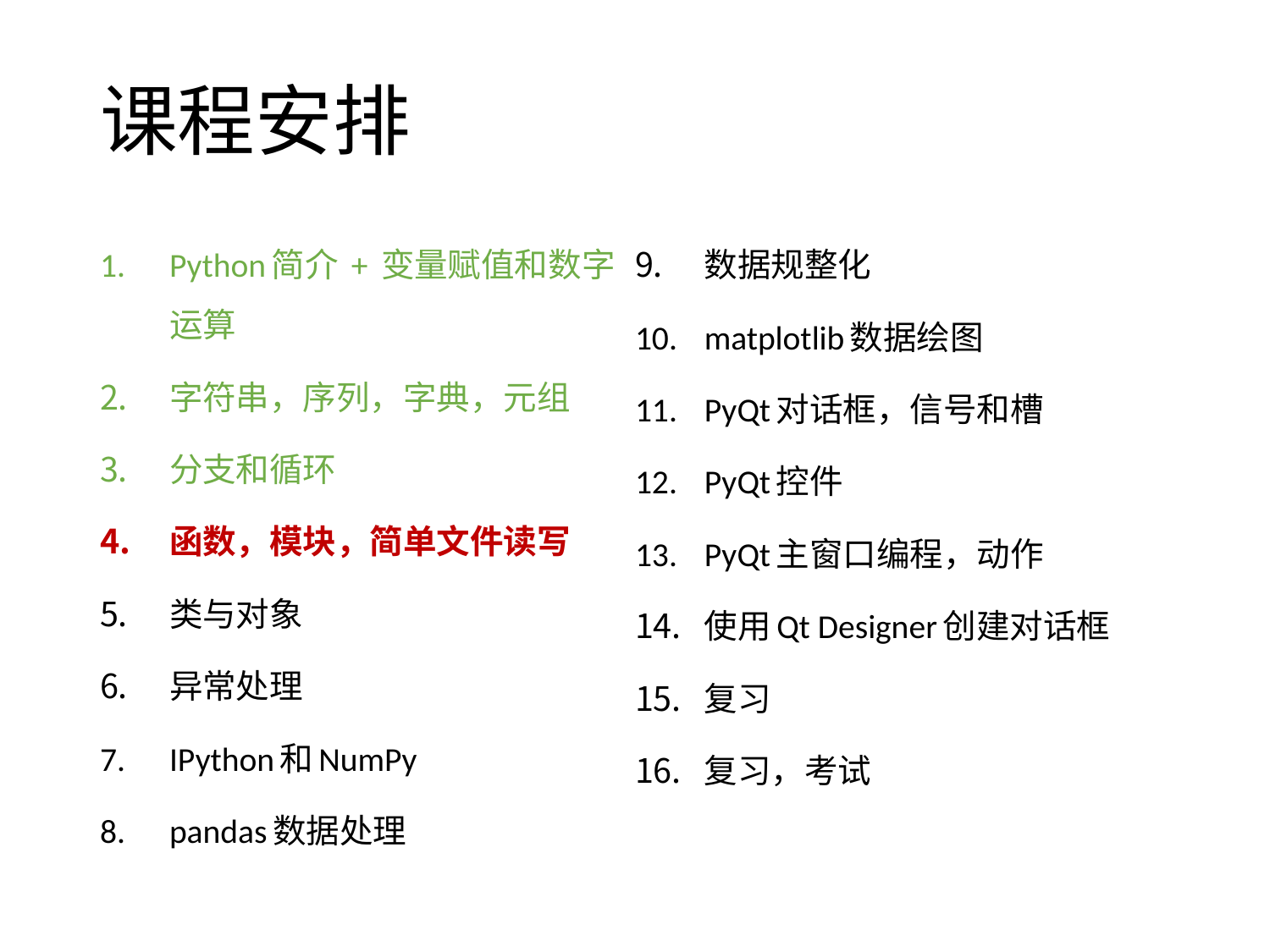

# 课程安排
Python简介 + 变量赋值和数字运算
字符串，序列，字典，元组
分支和循环
函数，模块，简单文件读写
类与对象
异常处理
IPython和NumPy
pandas数据处理
数据规整化
matplotlib数据绘图
PyQt对话框，信号和槽
PyQt控件
PyQt主窗口编程，动作
使用Qt Designer创建对话框
复习
复习，考试